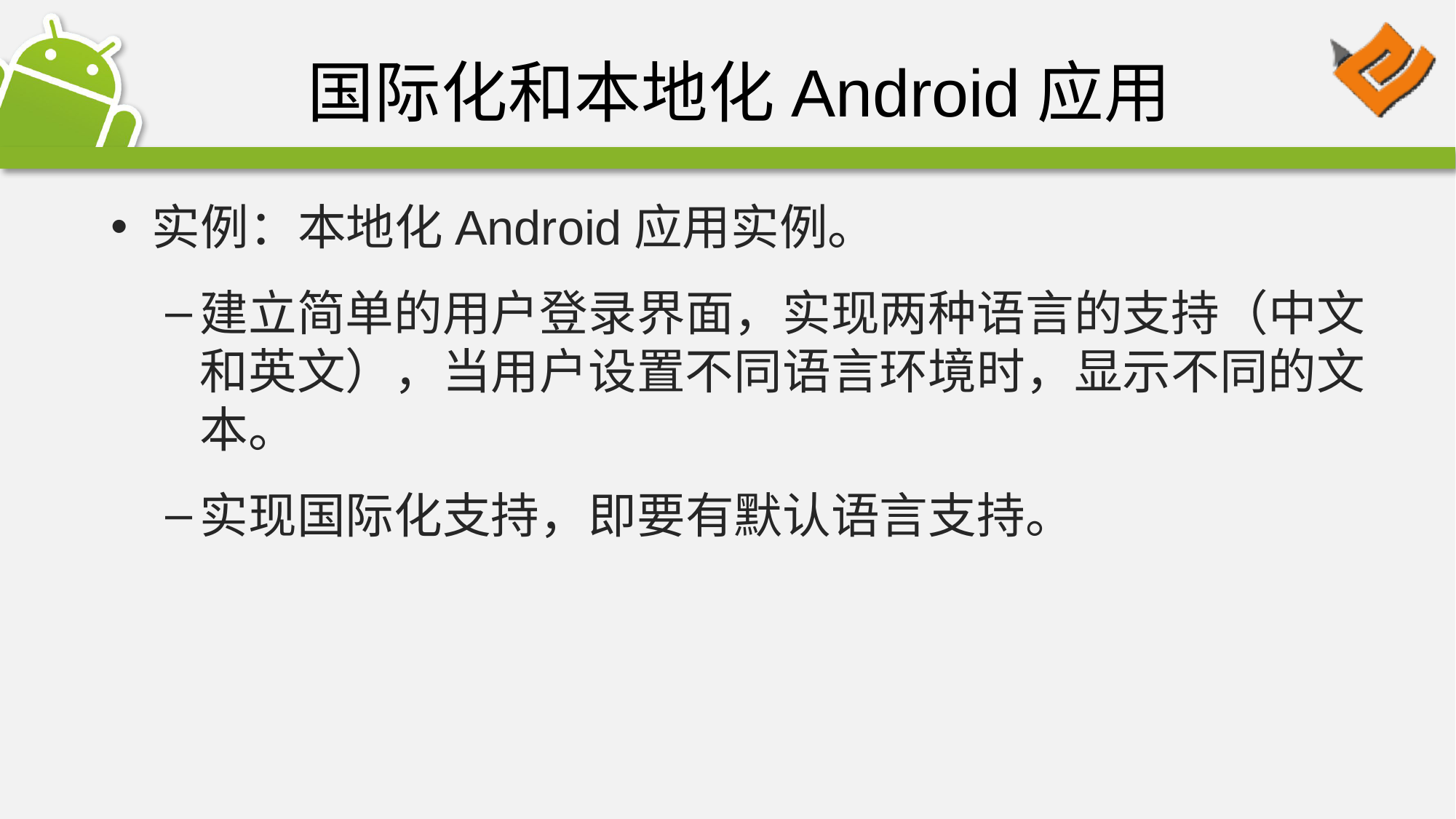

# 国际化和本地化Android应用
实例：本地化Android应用实例。
建立简单的用户登录界面，实现两种语言的支持（中文和英文），当用户设置不同语言环境时，显示不同的文本。
实现国际化支持，即要有默认语言支持。